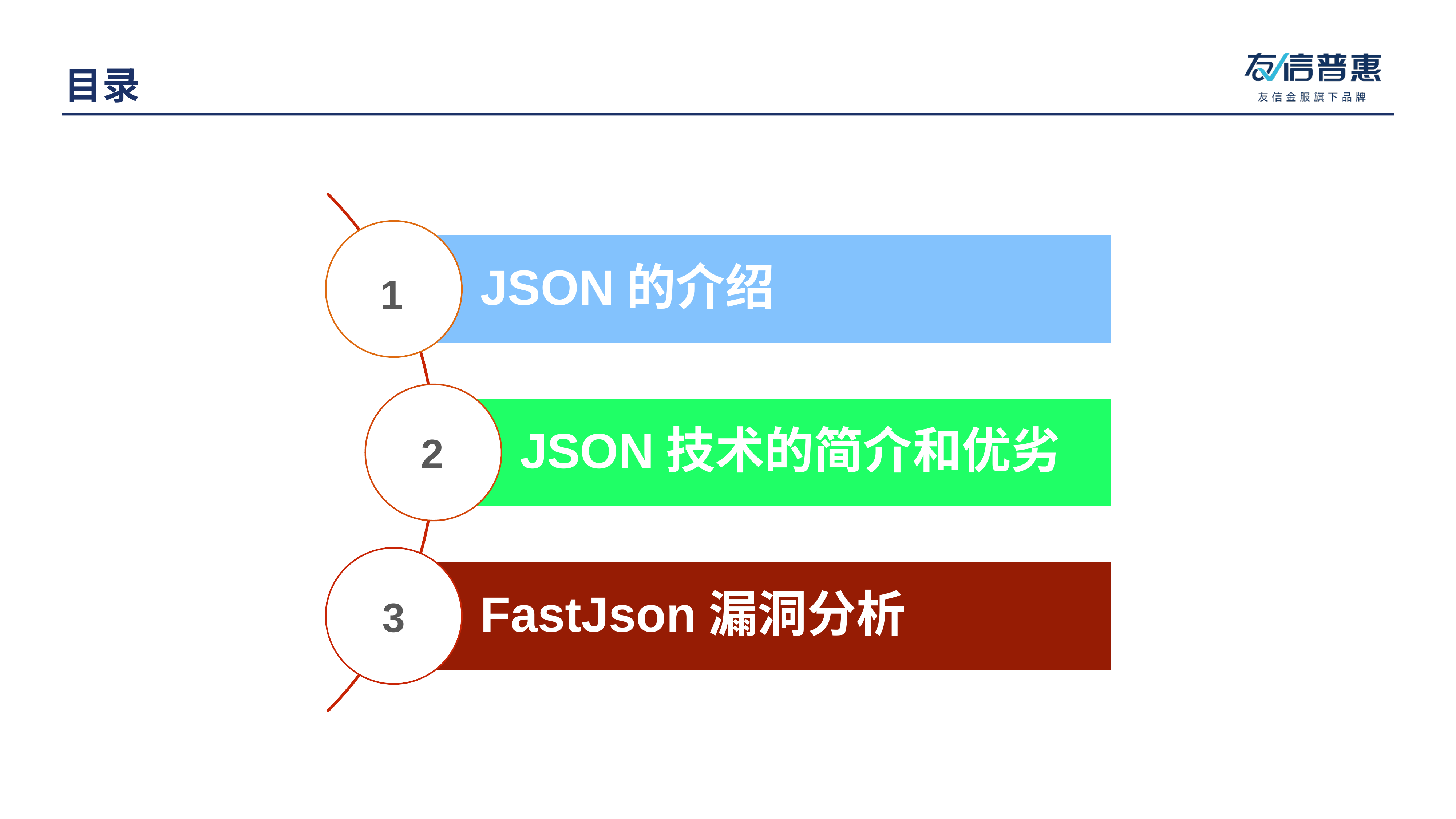

目录
JSON的介绍
JSON技术的简介和优劣
FastJson漏洞分析
1
2
3